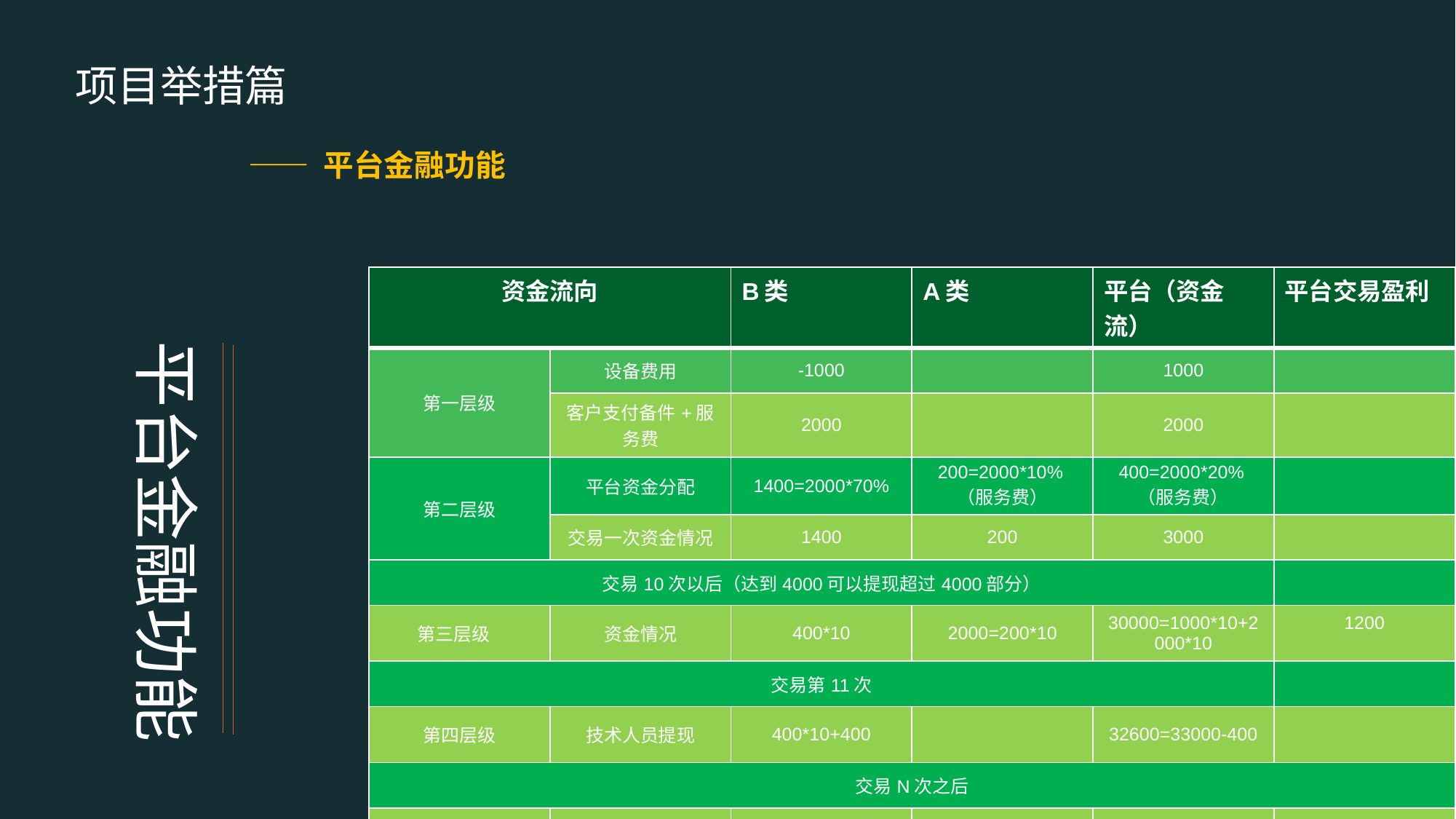

项目举措篇

                         —— 平台金融功能
| 资金流向 |  | B类 | A类 | 平台（资金流） | 平台交易盈利 |
| --- | --- | --- | --- | --- | --- |
| 第一层级 | 设备费用 | -1000 |  | 1000 |  |
|  | 客户支付备件+服务费 | 2000 |  | 2000 |  |
| 第二层级 | 平台资金分配 | 1400=2000\*70% | 200=2000\*10%（服务费） | 400=2000\*20%（服务费） |  |
|  | 交易一次资金情况 | 1400 | 200 | 3000 |  |
| 交易10次以后（达到4000可以提现超过4000部分） |  |  |  |  |  |
| 第三层级 | 资金情况 | 400\*10 | 2000=200\*10 | 30000=1000\*10+2000\*10 | 1200 |
| 交易第11次 |  |  |  |  |  |
| 第四层级 | 技术人员提现 | 400\*10+400 |  | 32600=33000-400 |  |
| 交易N次之后 |  |  |  |  |  |
|  | 技术人员提现 | 400\*10+400\*（N-10) |  | 30000+3000\*(N-10)-400\*(N-10) |  |
平台金融功能